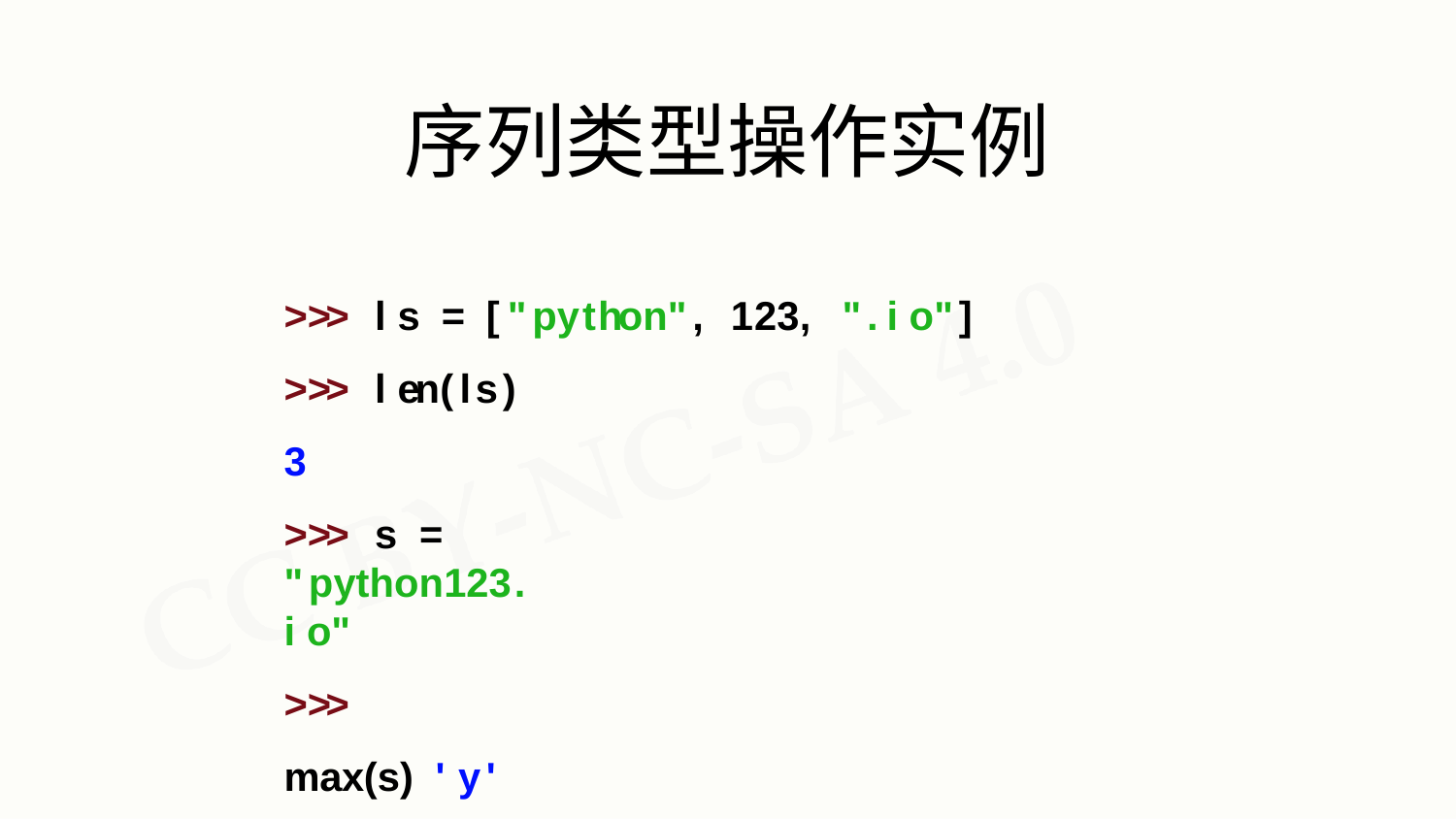

# 序列类型操作实例

>>>	ls	=	["python",	123,	".io"]
>>>	len(ls) 3
>>>	s	=	"python123.io"
>>>	max(s) 'y'